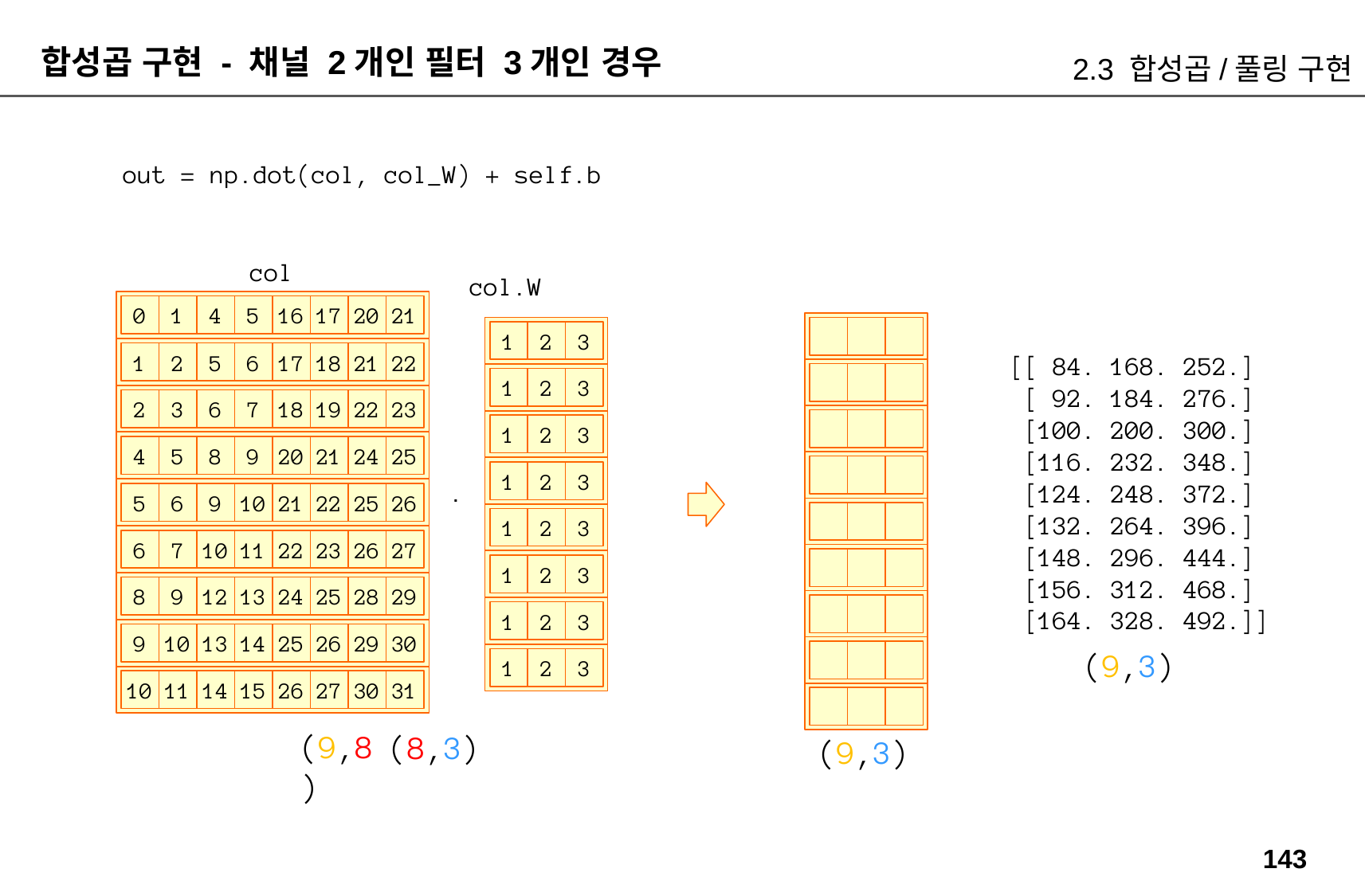

합성곱 구현 - 채널 2개인 필터 3개인 경우
2.3 합성곱/풀링 구현
out = np.dot(col, col_W) + self.b
col
col.W

0
1
4
5
16
17
20
21

1
2
3

1
2
5
6
17
18
21
22
[[ 84. 168. 252.]
 [ 92. 184. 276.]
 [100. 200. 300.]
 [116. 232. 348.]
 [124. 248. 372.]
 [132. 264. 396.]
 [148. 296. 444.]
 [156. 312. 468.]
 [164. 328. 492.]]

1
2
3

2
3
6
7
18
19
22
23

1
2
3

4
5
8
9
20
21
24
25

1
2
3
.

5
6
9
10
21
22
25
26

1
2
3

6
7
10
11
22
23
26
27

1
2
3

8
9
12
13
24
25
28
29

1
2
3

9
10
13
14
25
26
29
30

(9,3)

1
2
3

10
11
14
15
26
27
30
31

(9,8)
(8,3)
(9,3)